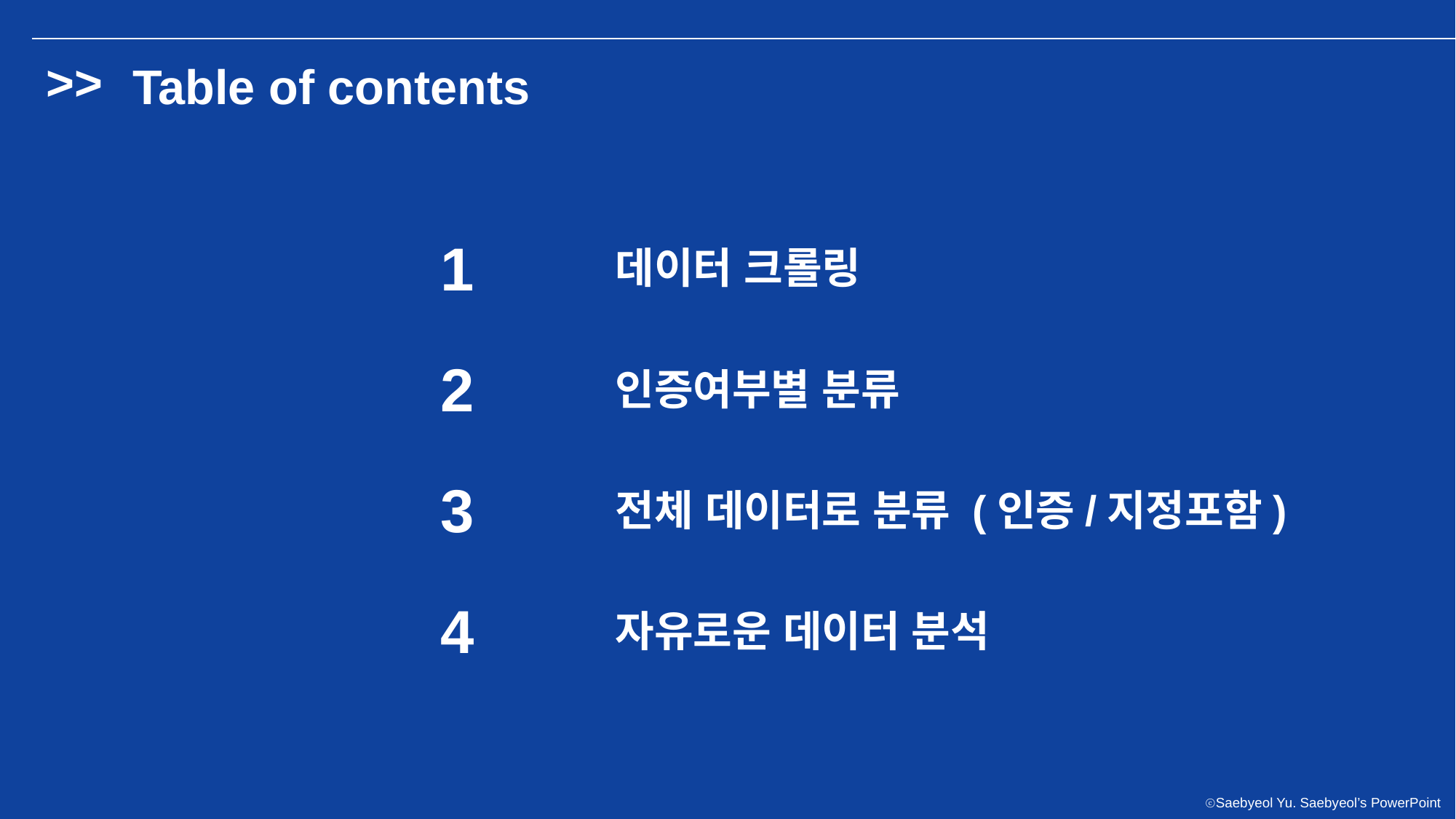

>>
Table of contents
1
데이터 크롤링
2
인증여부별 분류
3
전체 데이터로 분류 (인증/지정포함)
4
자유로운 데이터 분석